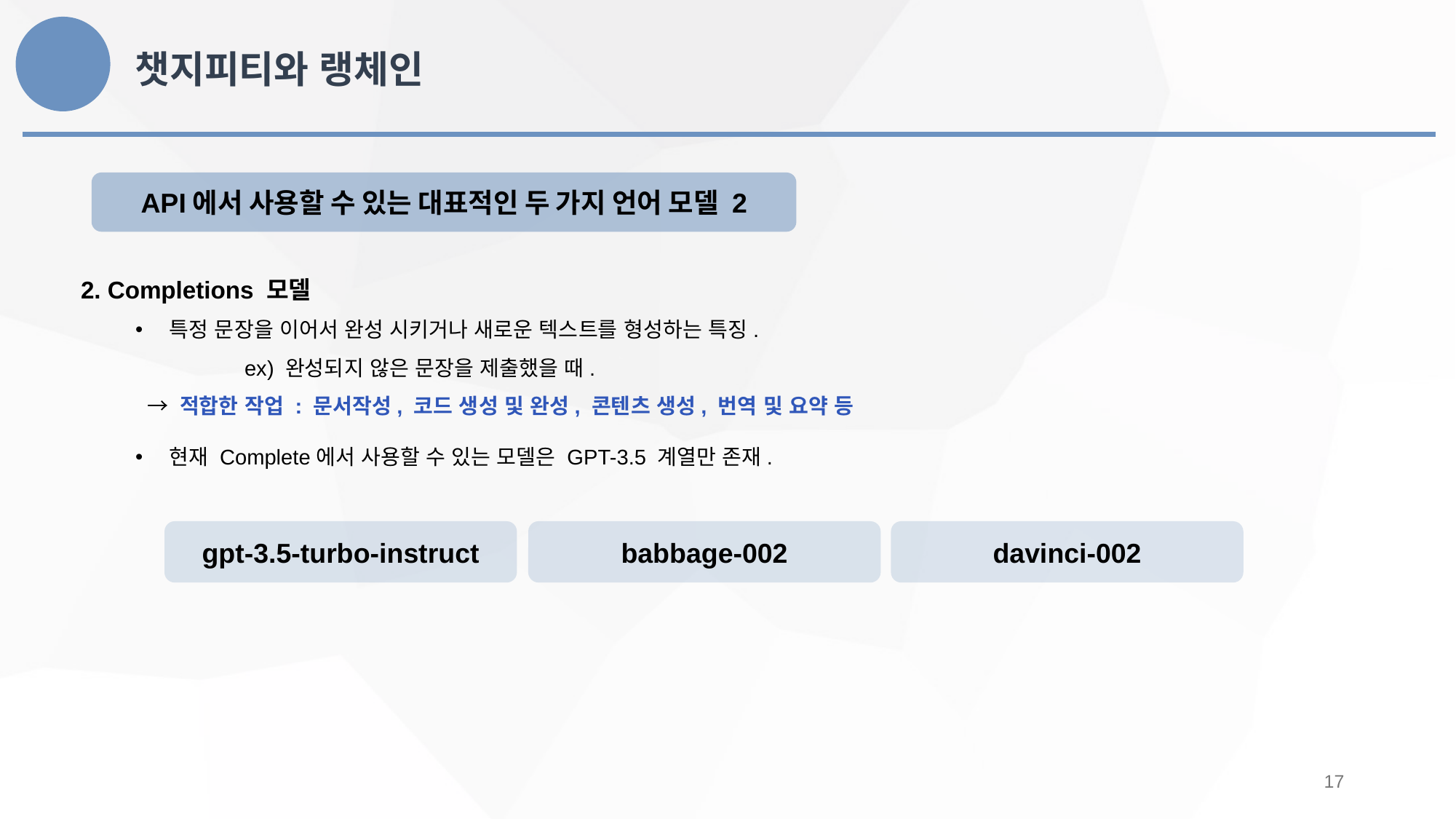

챗지피티와 랭체인
API에서 사용할 수 있는 대표적인 두 가지 언어 모델 2
2. Completions 모델
특정 문장을 이어서 완성 시키거나 새로운 텍스트를 형성하는 특징.
	ex) 완성되지 않은 문장을 제출했을 때.
  → 적합한 작업 : 문서작성, 코드 생성 및 완성, 콘텐츠 생성, 번역 및 요약 등

현재 Complete에서 사용할 수 있는 모델은 GPT-3.5 계열만 존재.
gpt-3.5-turbo-instruct
babbage-002
davinci-002
17